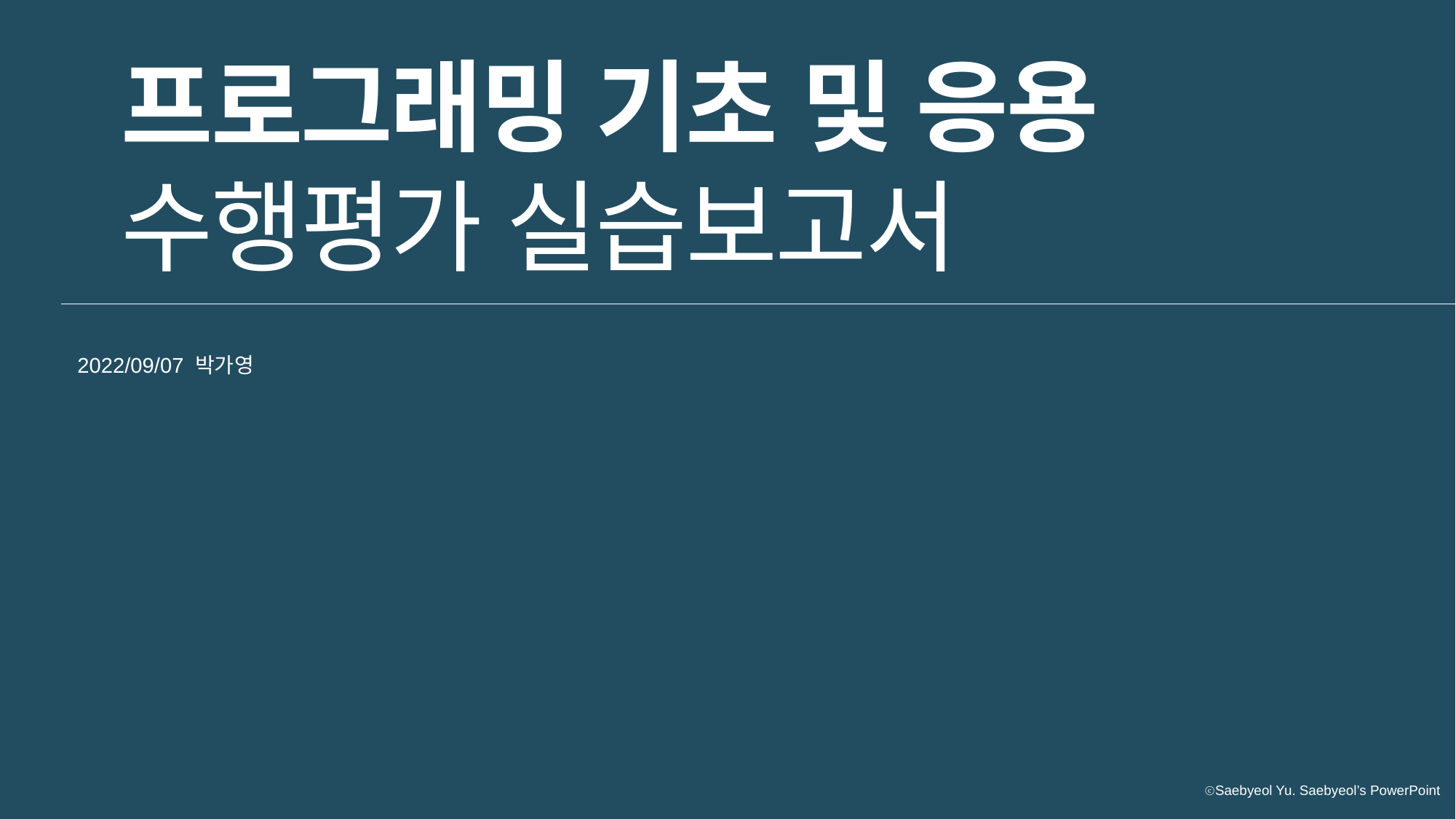

프로그래밍 기초 및 응용
수행평가 실습보고서
2022/09/07 박가영